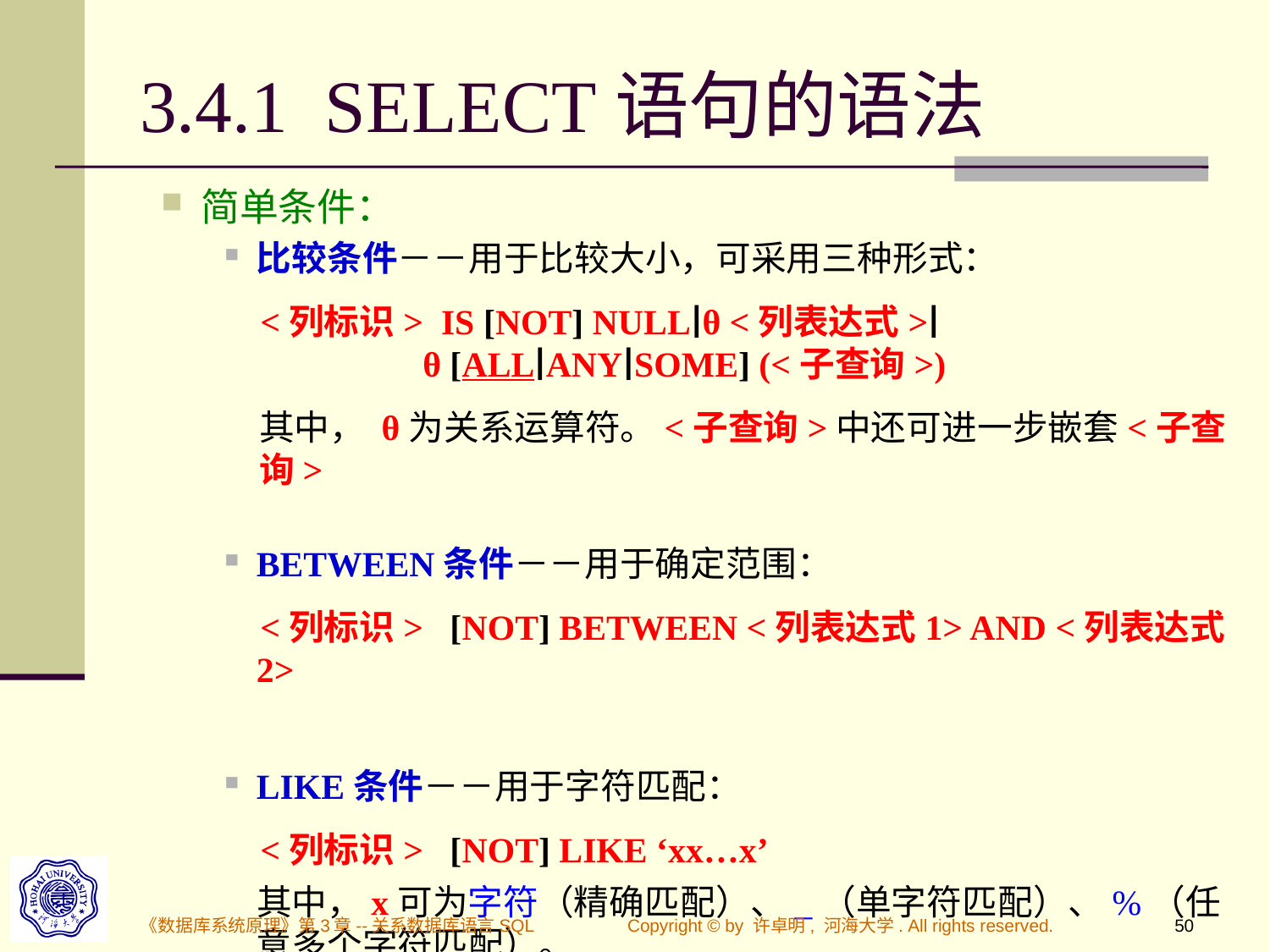

# 3.4.1  SELECT语句的语法
简单条件：
比较条件－－用于比较大小，可采用三种形式：
	    <列标识>  IS [NOT] NULL∣θ <列表达式>∣
		        θ [ALL∣ANY∣SOME] (<子查询>)
其中， θ为关系运算符。<子查询>中还可进一步嵌套<子查询>

BETWEEN条件－－用于确定范围：
    <列标识>   [NOT] BETWEEN <列表达式1> AND <列表达式2>

LIKE条件－－用于字符匹配：
    <列标识>   [NOT] LIKE ‘xx…x’
   其中，x可为字符（精确匹配）、_（单字符匹配）、%（任意多个字符匹配）。
《数据库系统原理》第3章--关系数据库语言SQL
Copyright © by 许卓明, 河海大学. All rights reserved.
50